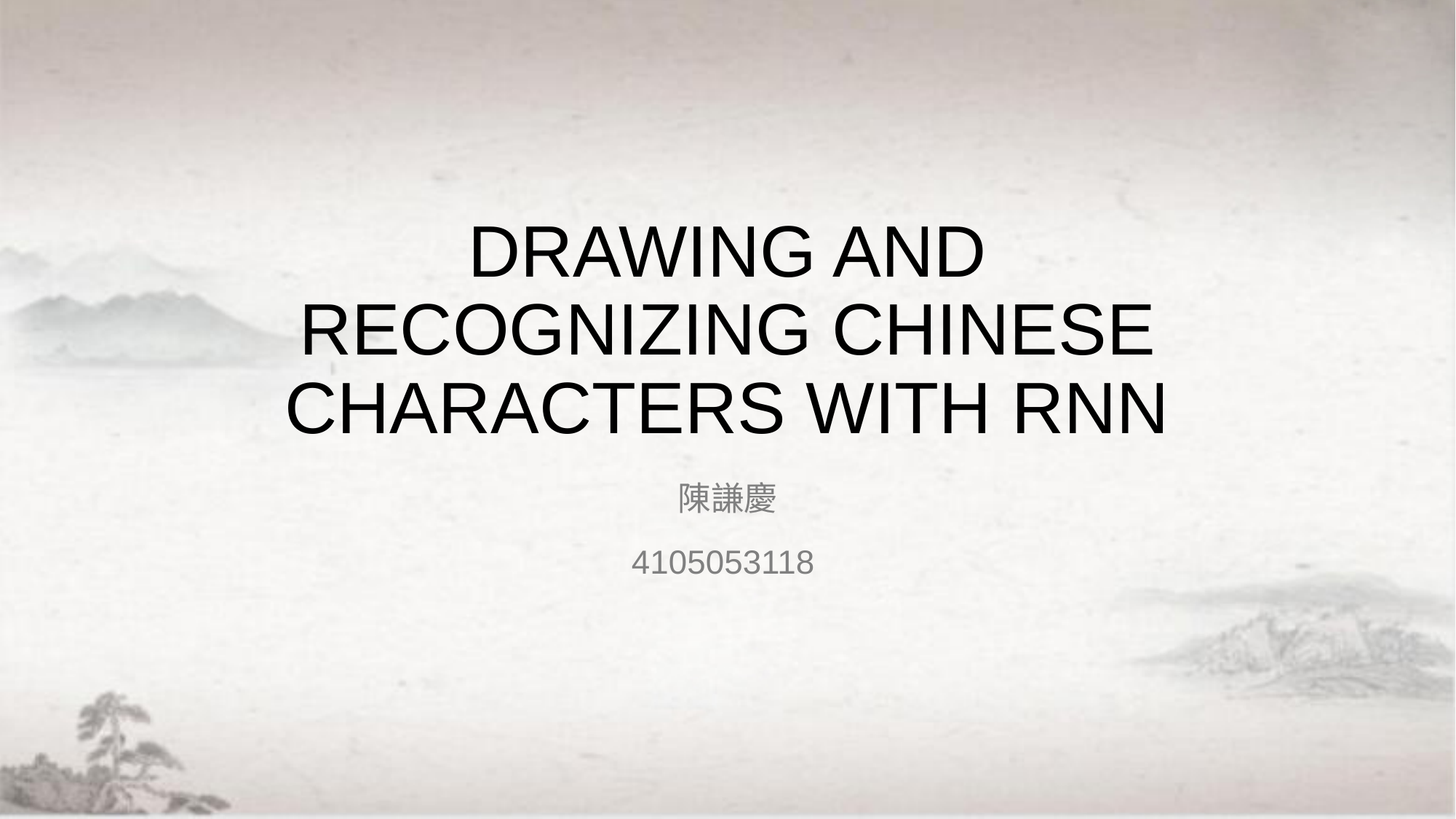

# Drawing and Recognizing Chinese Characters with RNN
陳謙慶
4105053118